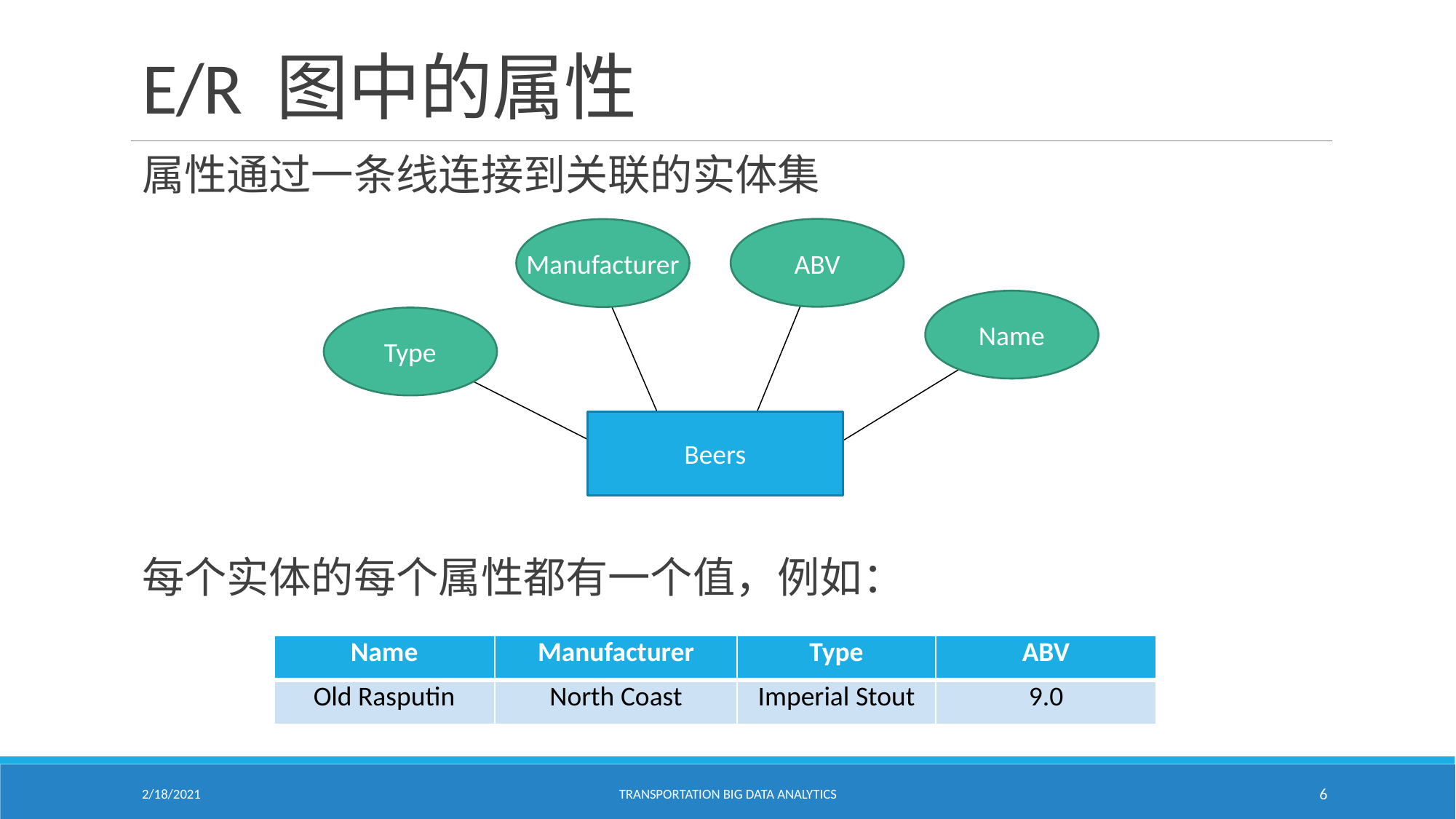

# E/R 图中的属性
属性通过一条线连接到关联的实体集

每个实体的每个属性都有一个值，例如：
ABV
Manufacturer

Name
Type

Beers
| Name | Manufacturer | Type | ABV |
| --- | --- | --- | --- |
| Old Rasputin | North Coast | Imperial Stout | 9.0 |
2/18/2021
Transportation Big Data Analytics
6